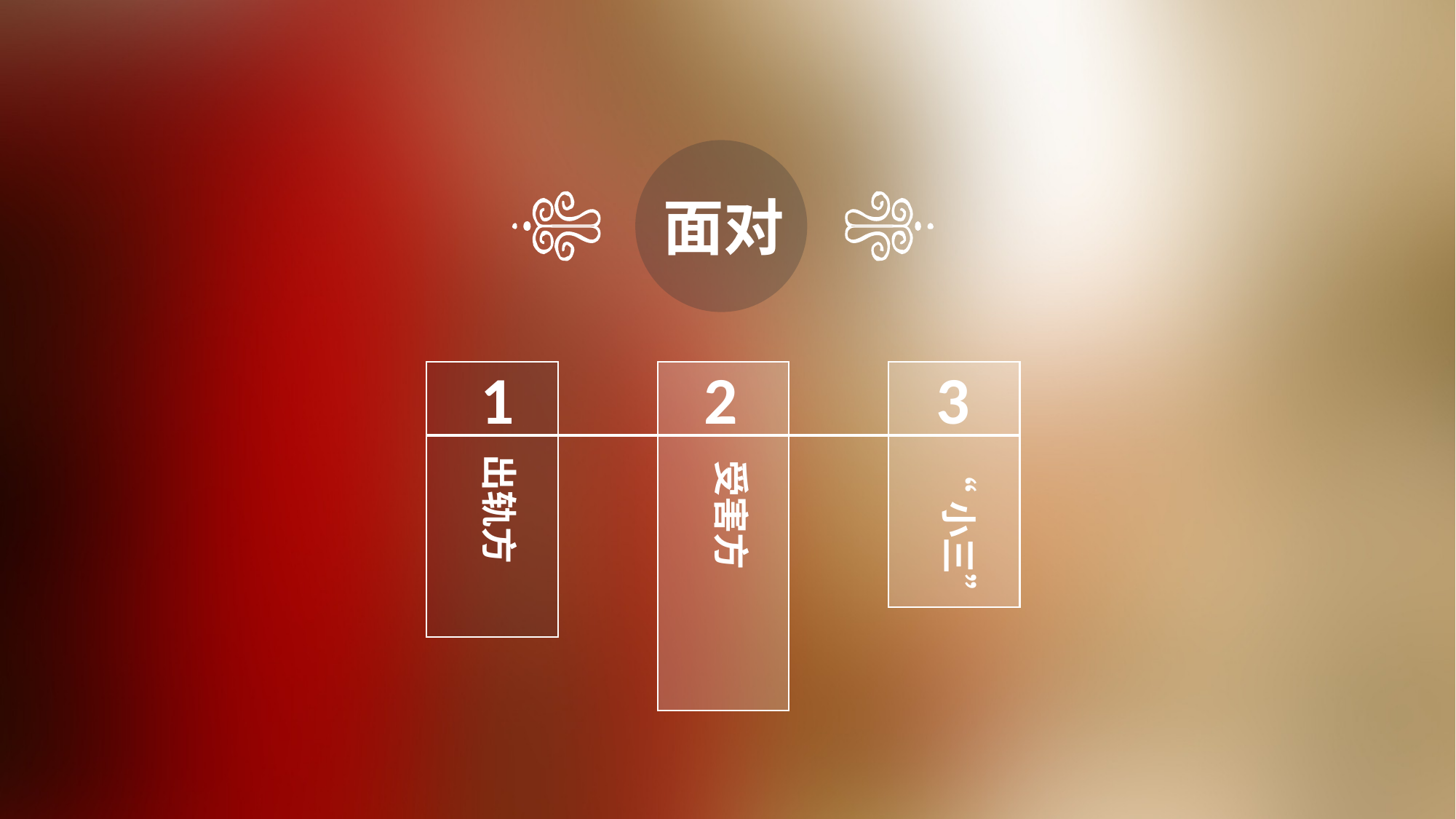

面对

3
1
2

出轨方
“小三”
受害方